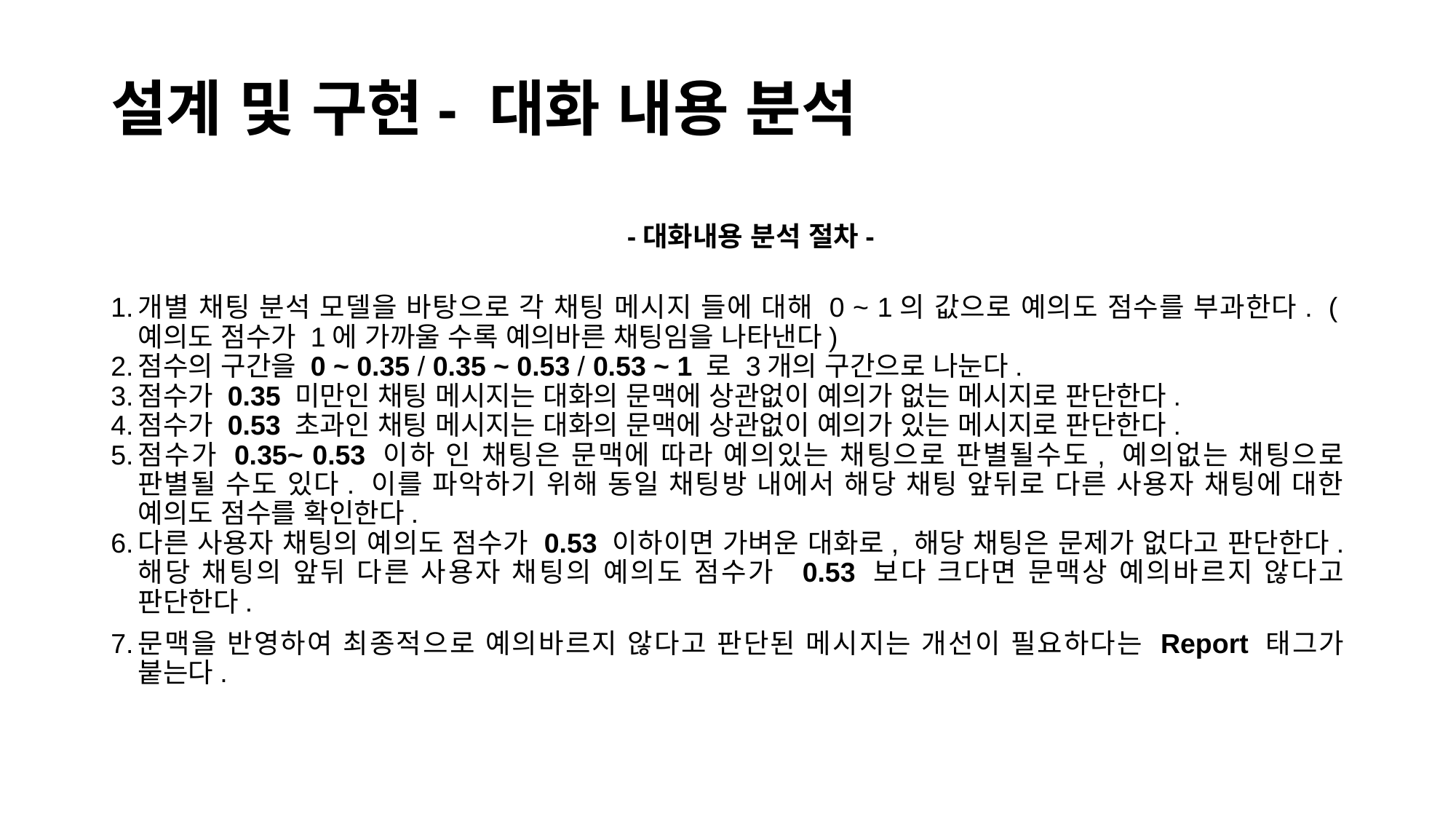

# 설계 및 구현- 대화 내용 분석
                                                                -대화내용 분석 절차-

개별 채팅 분석 모델을 바탕으로 각 채팅 메시지 들에 대해 0 ~ 1의 값으로 예의도 점수를 부과한다.  (예의도 점수가 1에 가까울 수록 예의바른 채팅임을 나타낸다)
점수의 구간을 0 ~ 0.35 / 0.35 ~ 0.53 / 0.53 ~ 1 로 3개의 구간으로 나눈다.
점수가 0.35 미만인 채팅 메시지는 대화의 문맥에 상관없이 예의가 없는 메시지로 판단한다.
점수가 0.53 초과인 채팅 메시지는 대화의 문맥에 상관없이 예의가 있는 메시지로 판단한다.
점수가 0.35~ 0.53 이하 인 채팅은 문맥에 따라 예의있는 채팅으로 판별될수도, 예의없는 채팅으로 판별될 수도 있다. 이를 파악하기 위해 동일 채팅방 내에서 해당 채팅 앞뒤로 다른 사용자 채팅에 대한 예의도 점수를 확인한다.
다른 사용자 채팅의 예의도 점수가 0.53 이하이면 가벼운 대화로, 해당 채팅은 문제가 없다고 판단한다. 해당 채팅의 앞뒤 다른 사용자 채팅의 예의도 점수가  0.53 보다 크다면 문맥상 예의바르지 않다고 판단한다.
문맥을 반영하여 최종적으로 예의바르지 않다고 판단된 메시지는 개선이 필요하다는 Report 태그가 붙는다.